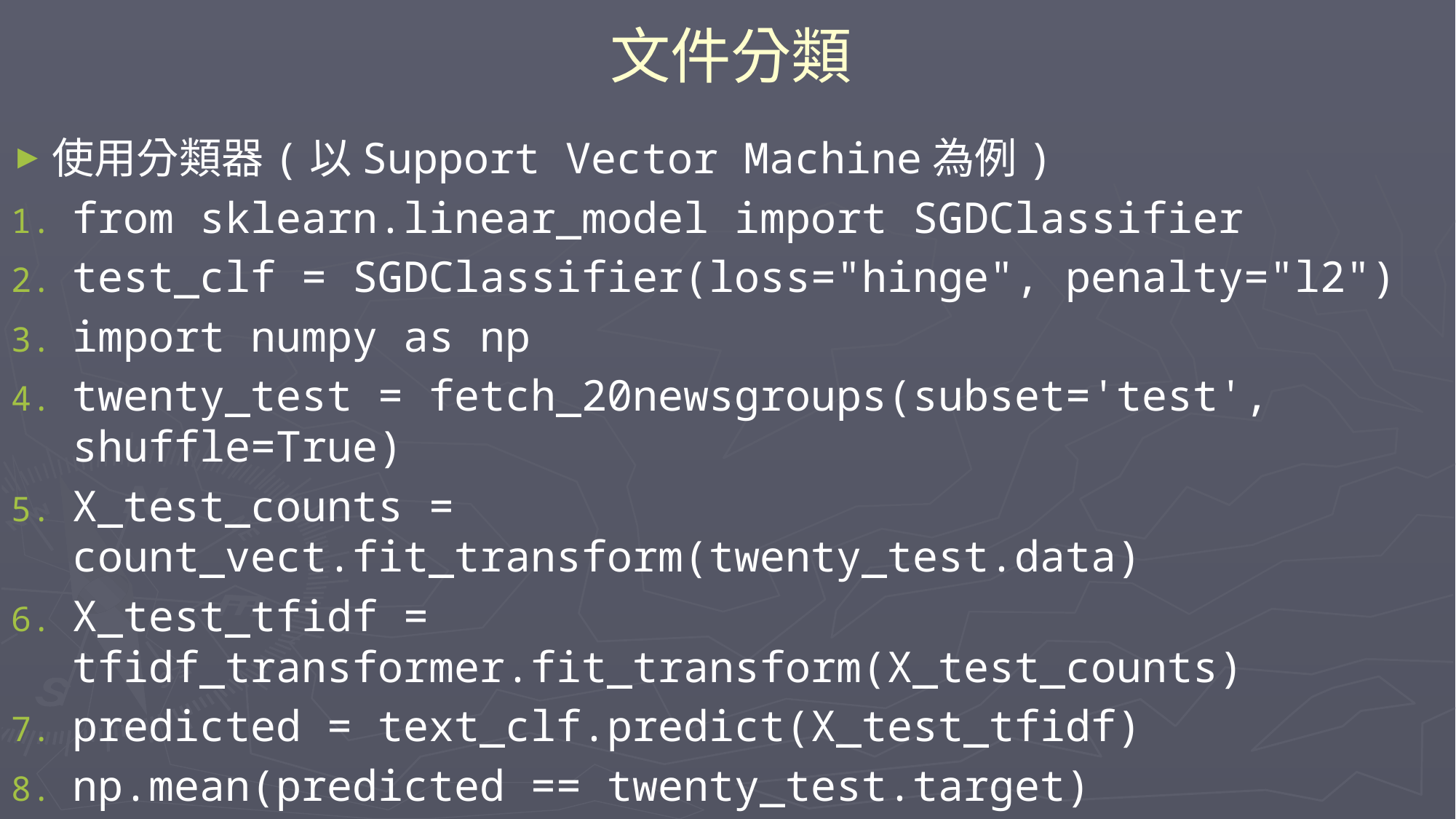

# 文件分類
使用分類器(以Support Vector Machine為例)
from sklearn.linear_model import SGDClassifier
test_clf = SGDClassifier(loss="hinge", penalty="l2")
import numpy as np
twenty_test = fetch_20newsgroups(subset='test', shuffle=True)
X_test_counts = count_vect.fit_transform(twenty_test.data)
X_test_tfidf = tfidf_transformer.fit_transform(X_test_counts)
predicted = text_clf.predict(X_test_tfidf)
np.mean(predicted == twenty_test.target)